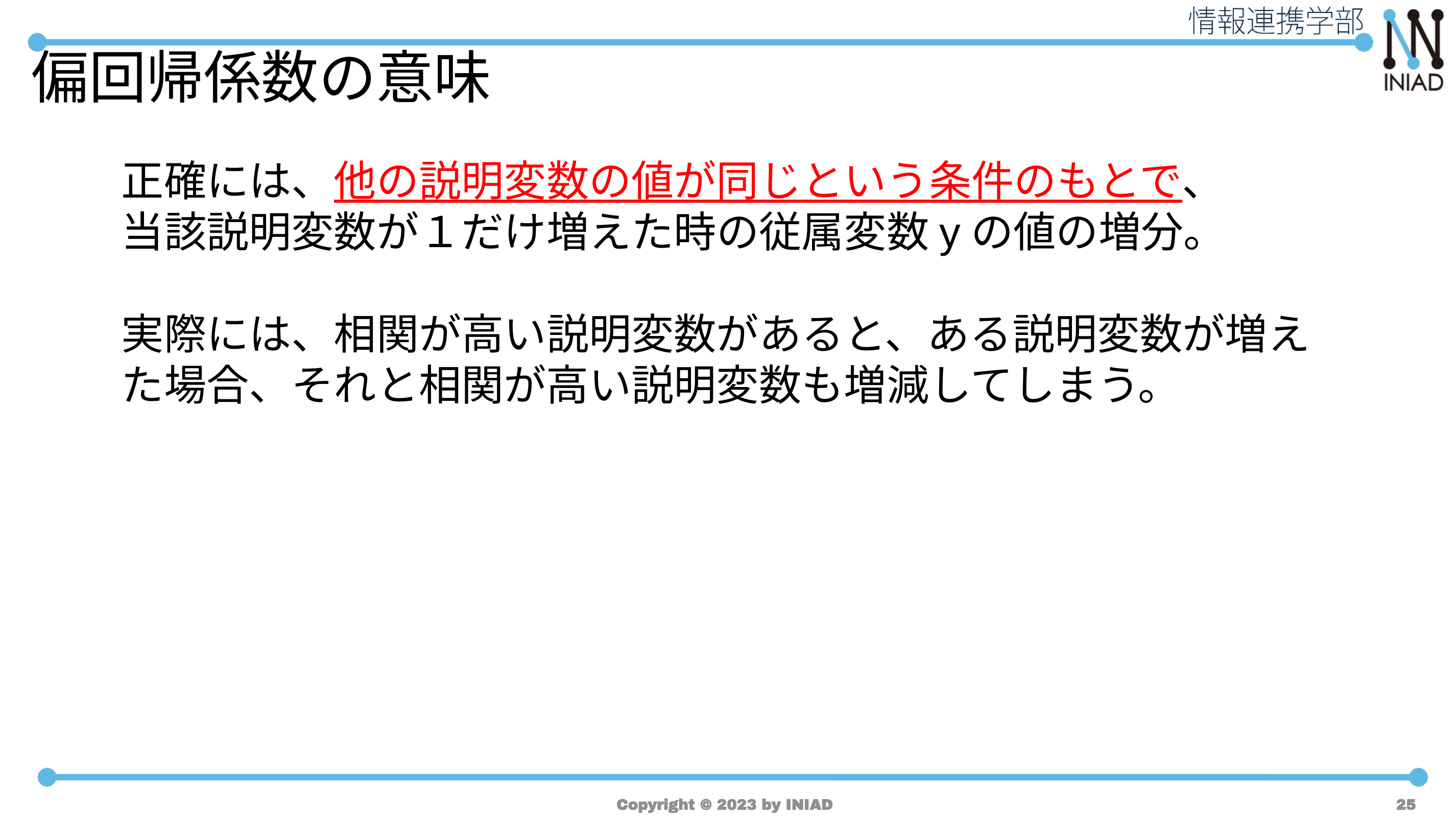

# 偏回帰係数の意味
正確には、他の説明変数の値が同じという条件のもとで、
当該説明変数が１だけ増えた時の従属変数yの値の増分。

実際には、相関が高い説明変数があると、ある説明変数が増え
た場合、それと相関が高い説明変数も増減してしまう。
Copyright © 2023 by INIAD
25